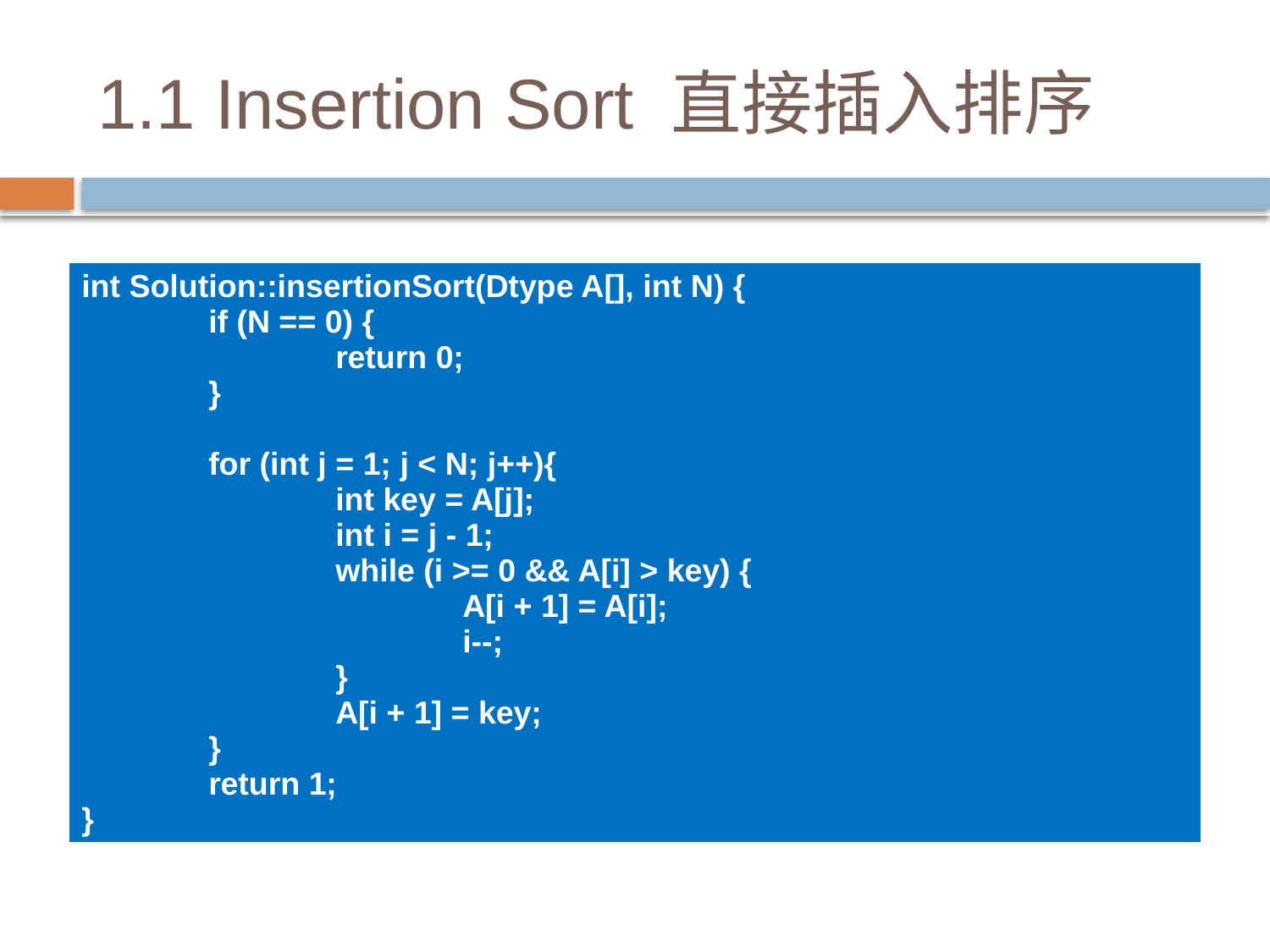

# 1.1 Insertion Sort 直接插入排序
| int Solution::insertionSort(Dtype A[], int N) { if (N == 0) { return 0; } for (int j = 1; j < N; j++){ int key = A[j]; int i = j - 1; while (i >= 0 && A[i] > key) { A[i + 1] = A[i]; i--; } A[i + 1] = key; } return 1; } |
| --- |